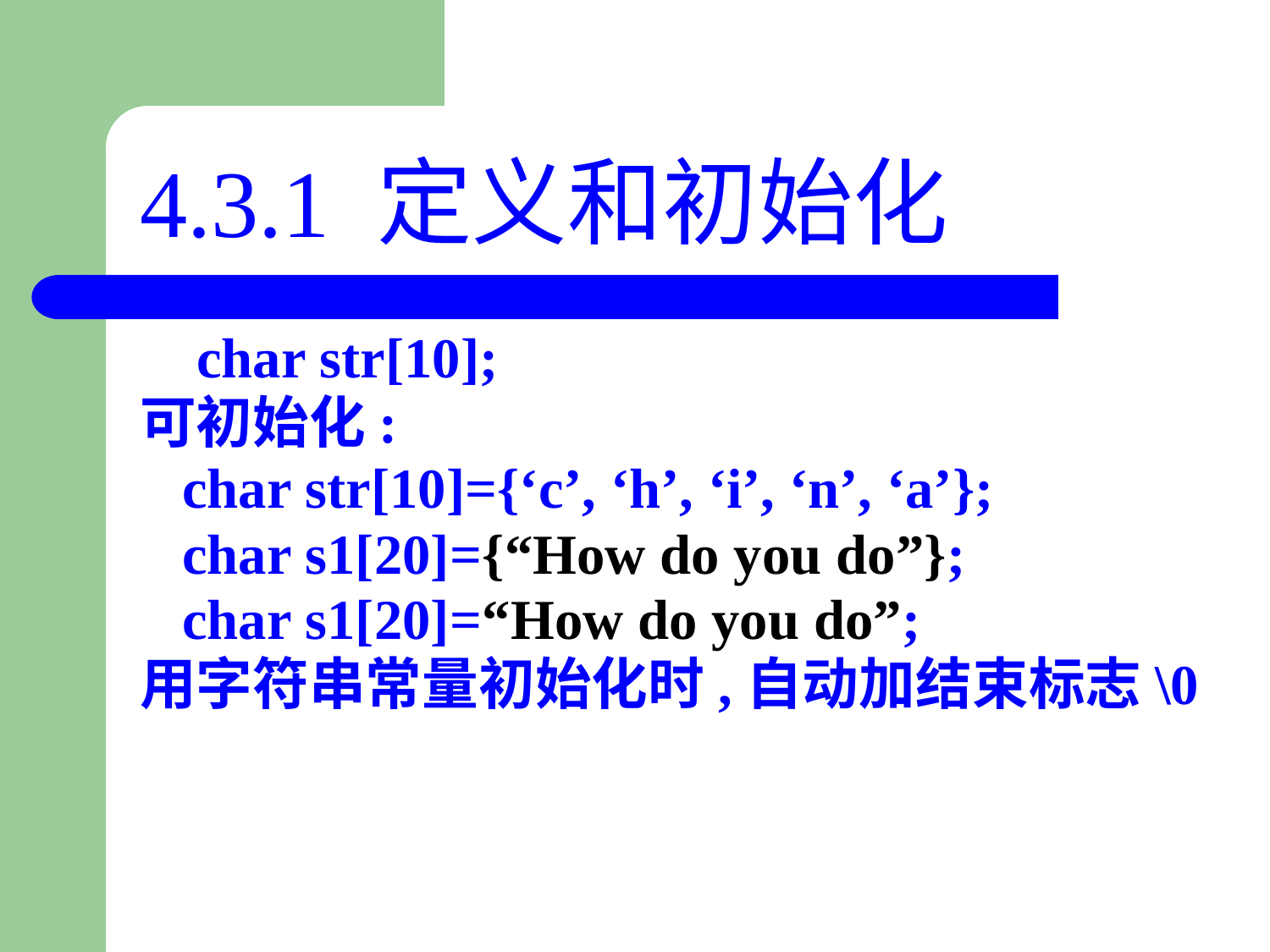

# 4.3.1 定义和初始化
    char str[10];
可初始化:
   char str[10]={‘c’, ‘h’, ‘i’, ‘n’, ‘a’};
   char s1[20]={“How do you do”};
   char s1[20]=“How do you do”;
用字符串常量初始化时,自动加结束标志\0